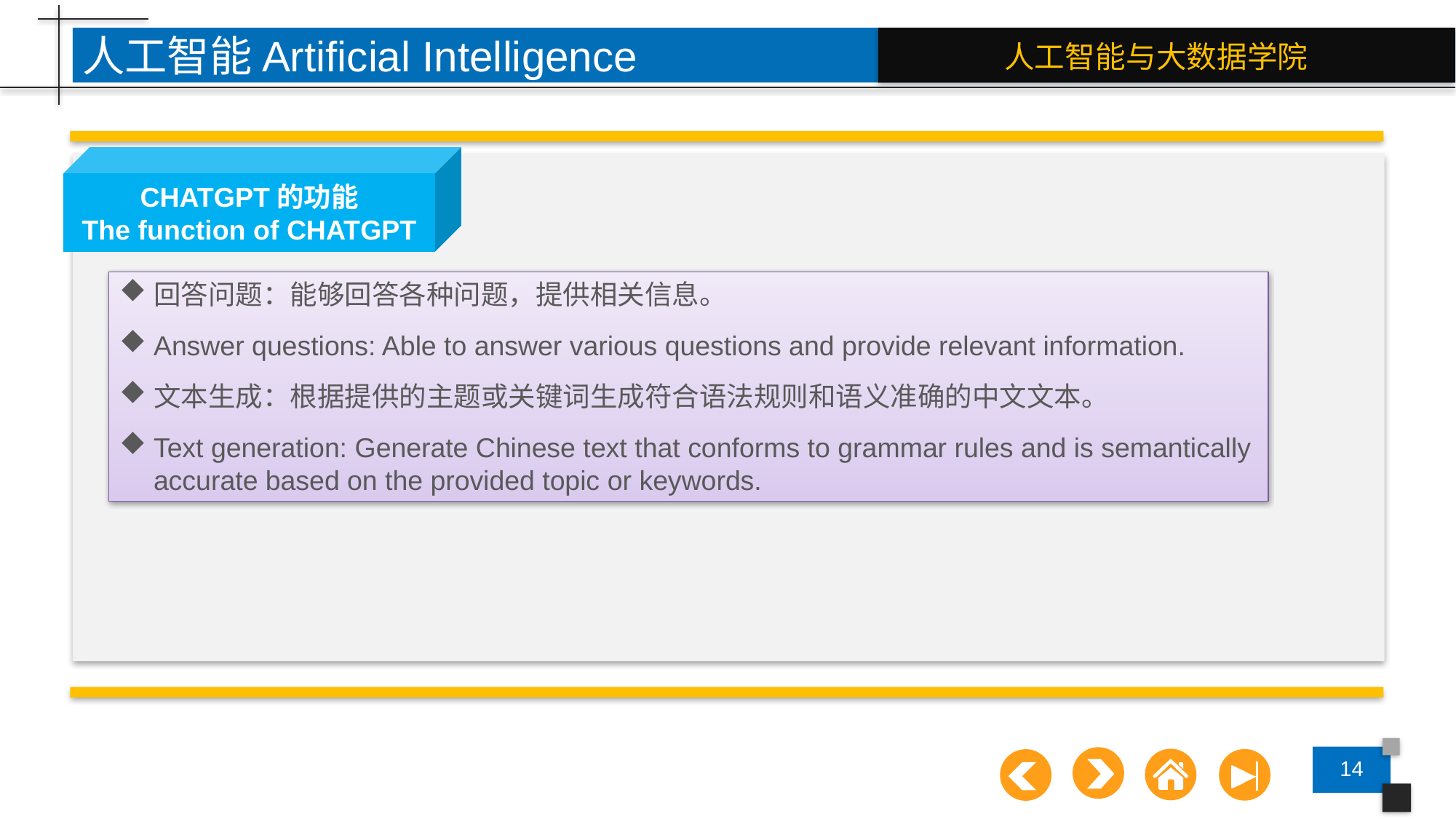

人工智能Artificial Intelligence
CHATGPT的功能
The function of CHATGPT
回答问题：能够回答各种问题，提供相关信息。
Answer questions: Able to answer various questions and provide relevant information.
文本生成：根据提供的主题或关键词生成符合语法规则和语义准确的中文文本。
Text generation: Generate Chinese text that conforms to grammar rules and is semantically accurate based on the provided topic or keywords.